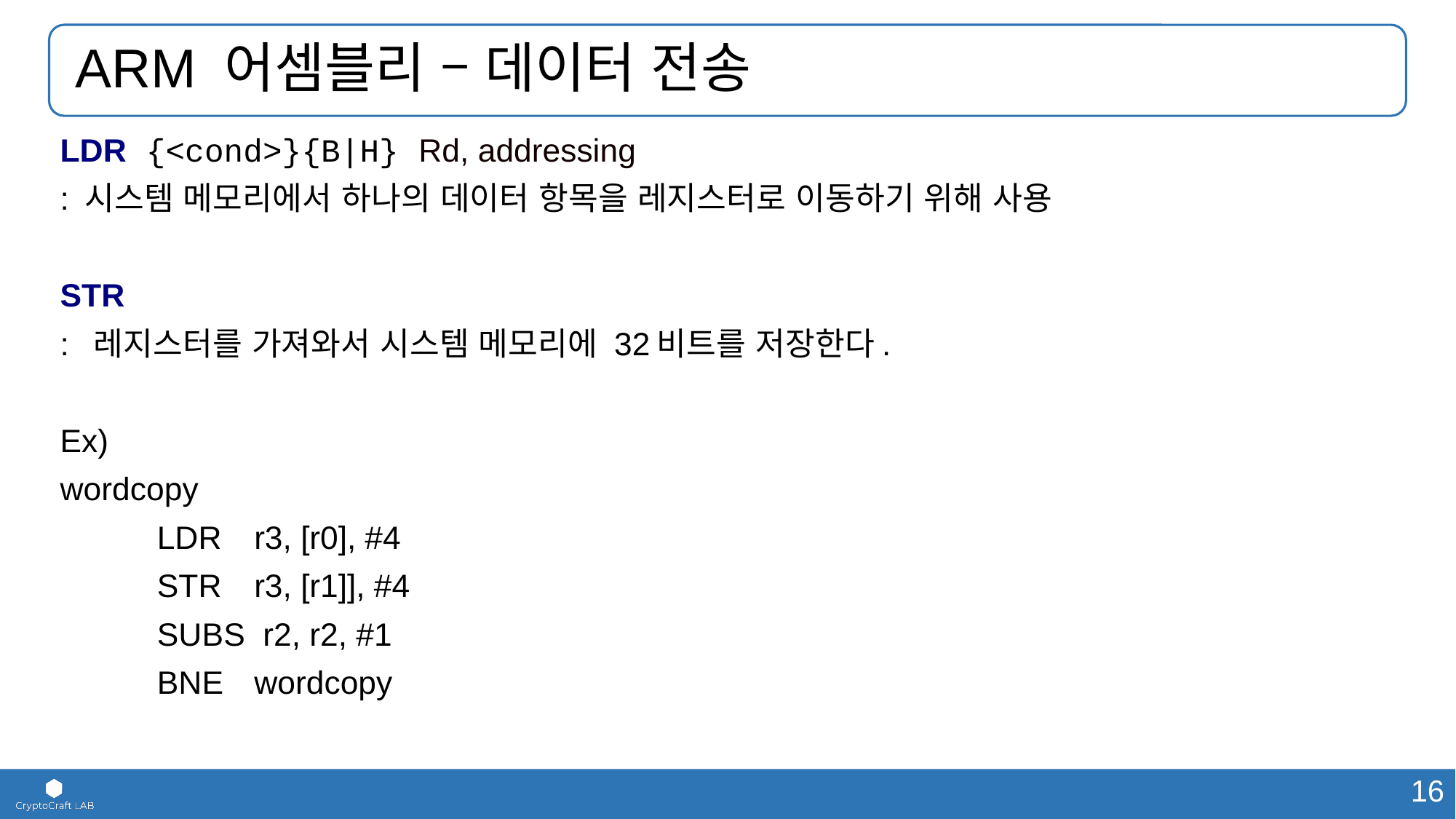

# ARM 어셈블리 – 데이터 전송
LDR {<cond>}{B|H} Rd, addressing
: 시스템 메모리에서 하나의 데이터 항목을 레지스터로 이동하기 위해 사용

STR
:  레지스터를 가져와서 시스템 메모리에 32비트를 저장한다.

Ex)
wordcopy
	LDR	r3, [r0], #4
	STR	r3, [r1]], #4
	SUBS  r2, r2, #1
	BNE	wordcopy